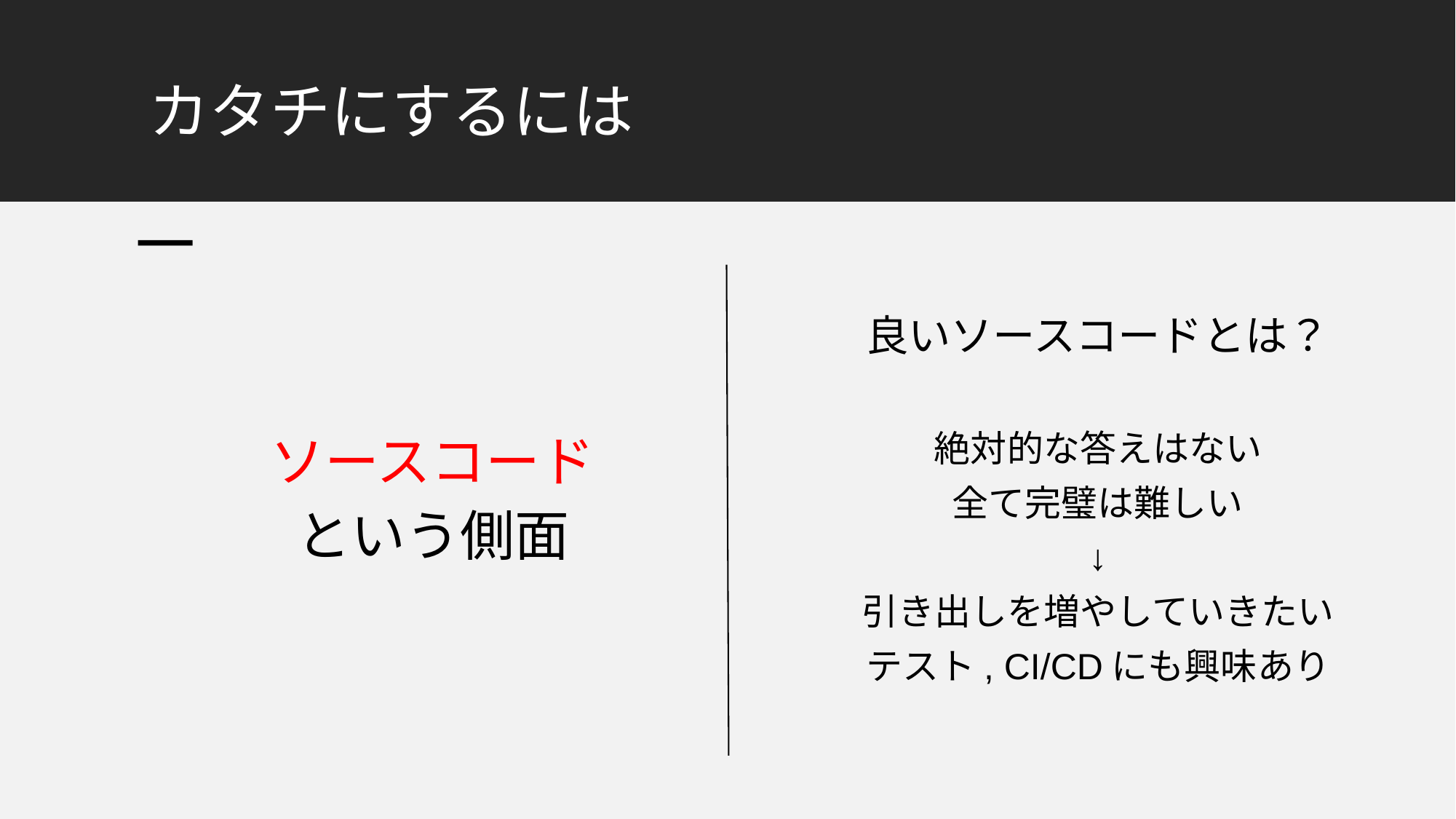

# カタチにするには

ソースコード
という側面
良いソースコードとは？

絶対的な答えはない
全て完璧は難しい
↓
引き出しを増やしていきたい
テスト, CI/CDにも興味あり